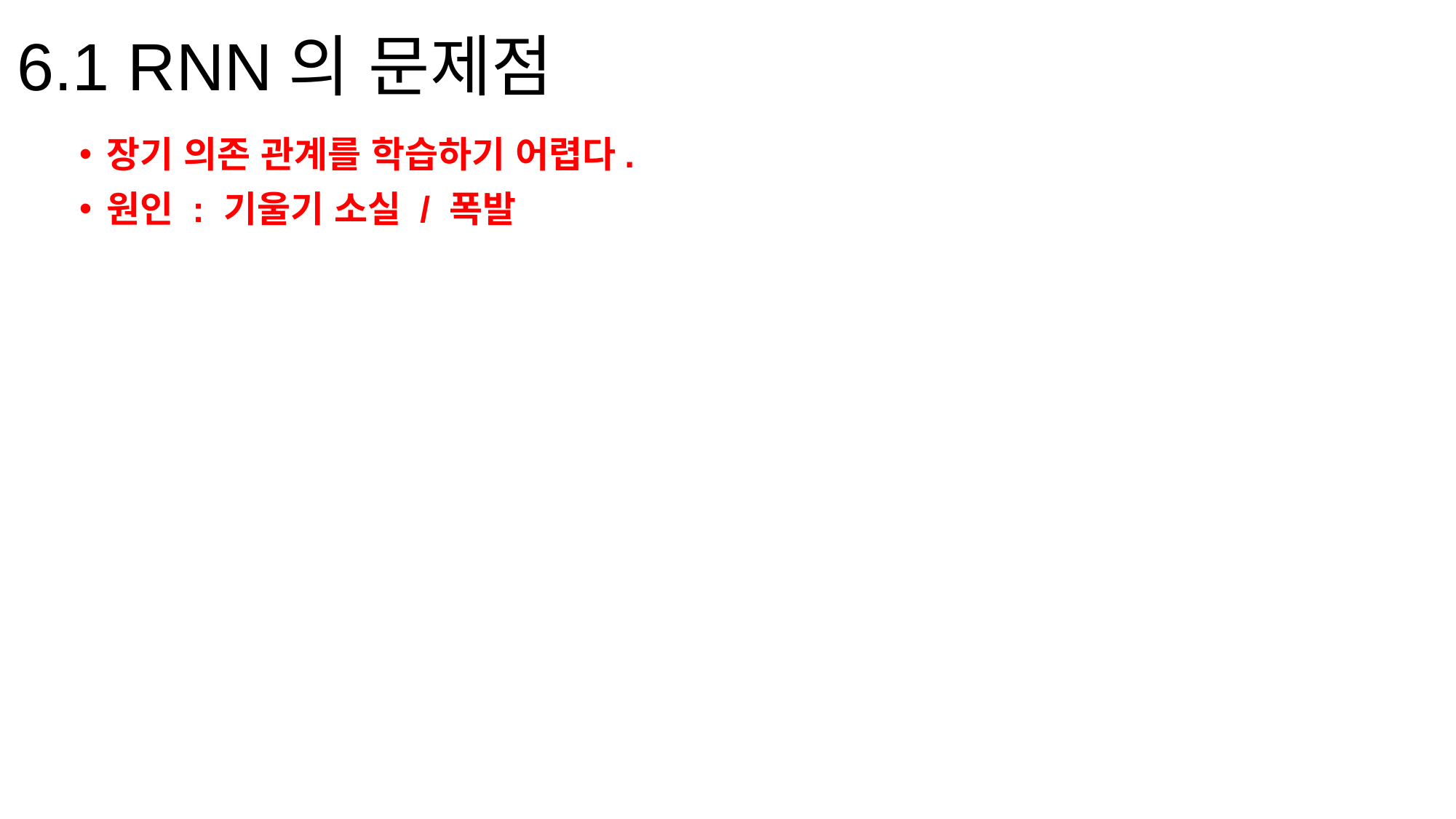

# 6.1 RNN의 문제점
장기 의존 관계를 학습하기 어렵다.
원인 : 기울기 소실 / 폭발